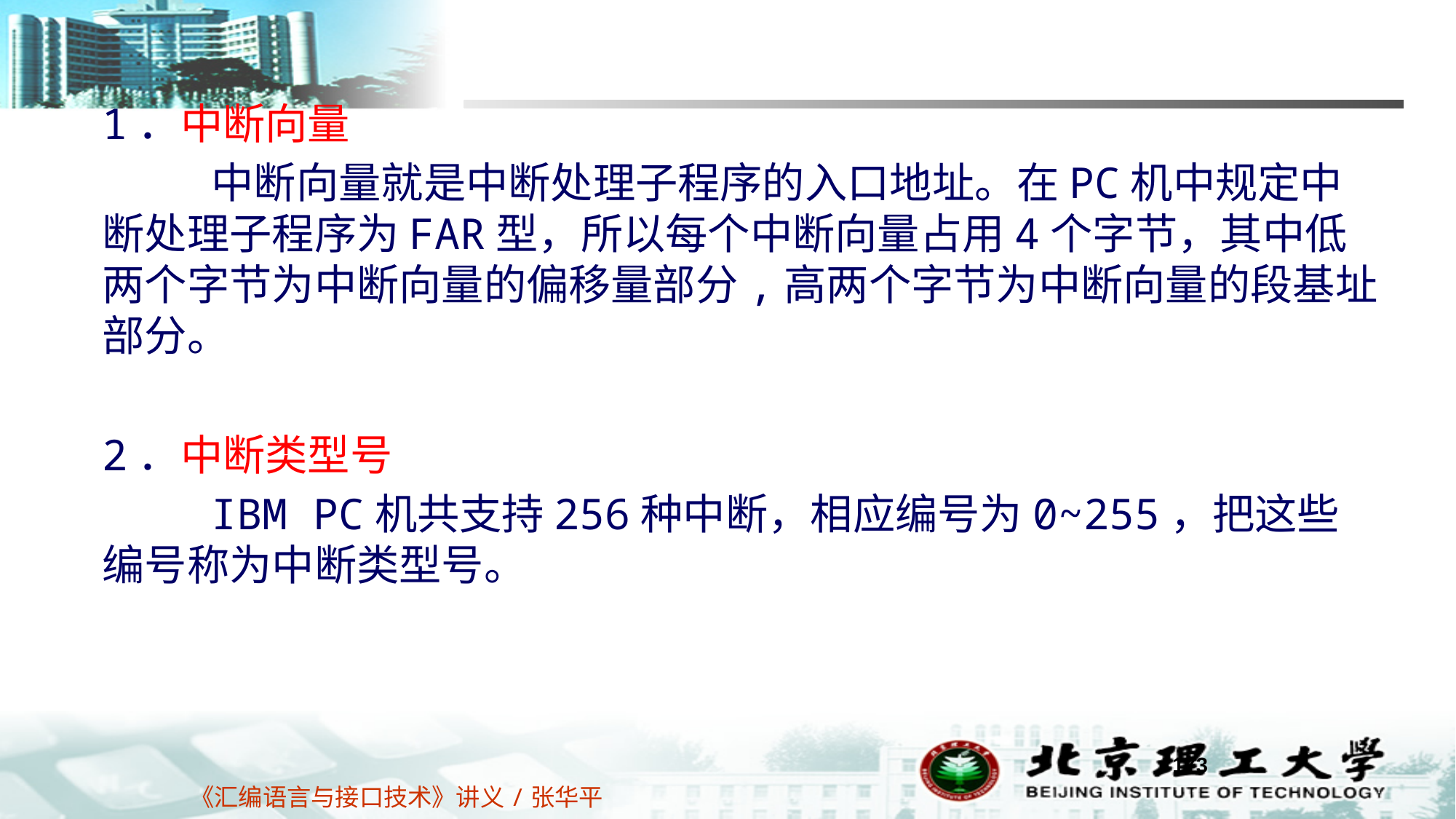

1．中断向量
	中断向量就是中断处理子程序的入口地址。在PC机中规定中断处理子程序为FAR型，所以每个中断向量占用4个字节，其中低两个字节为中断向量的偏移量部分,高两个字节为中断向量的段基址部分。

2．中断类型号
	IBM PC机共支持256种中断，相应编号为0~255，把这些编号称为中断类型号。
173